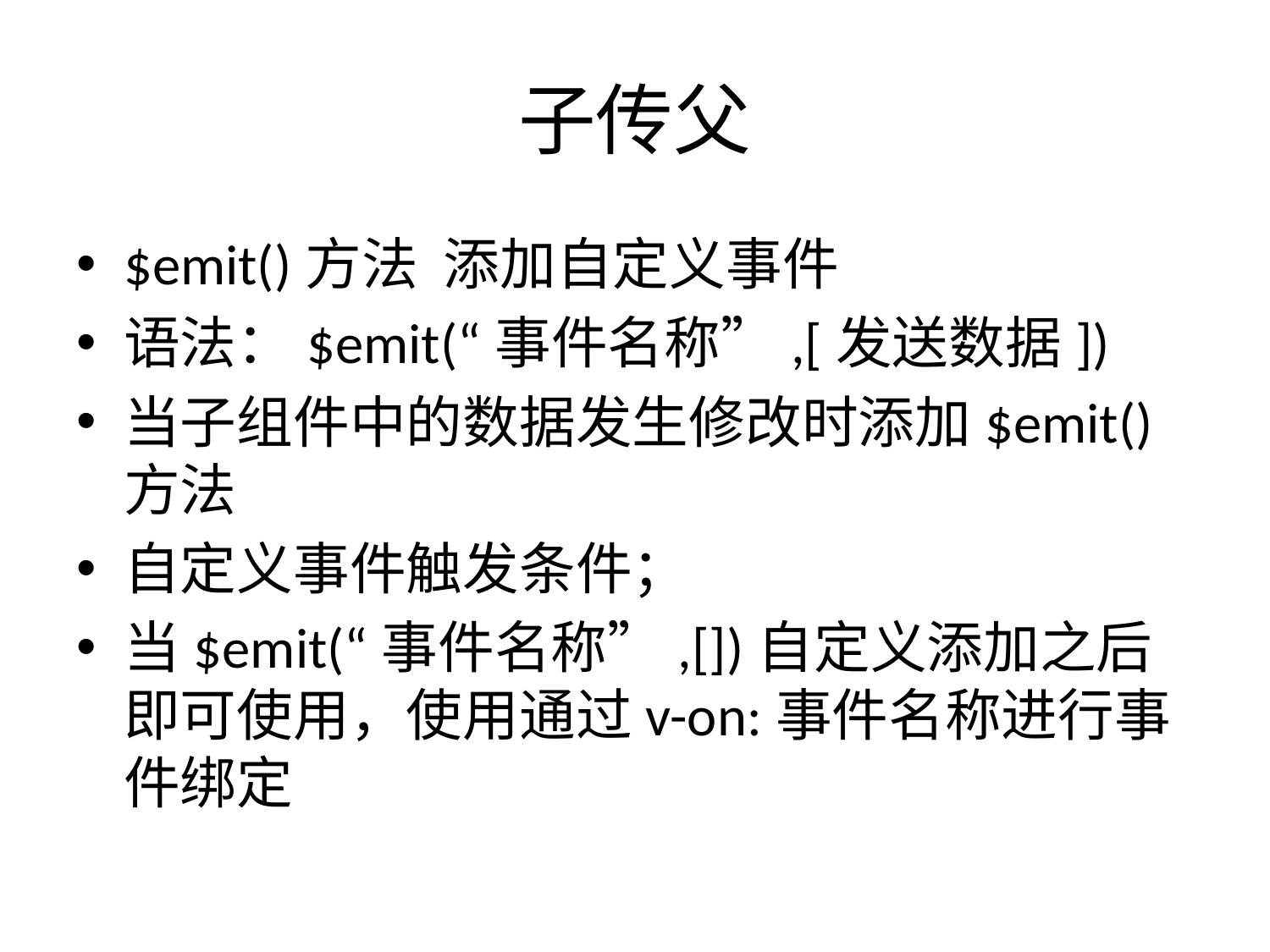

# 子传父
$emit()方法  添加自定义事件
语法：$emit(“事件名称”,[发送数据])
当子组件中的数据发生修改时添加$emit()方法
自定义事件触发条件；
当$emit(“事件名称”,[])自定义添加之后即可使用，使用通过v-on:事件名称进行事件绑定